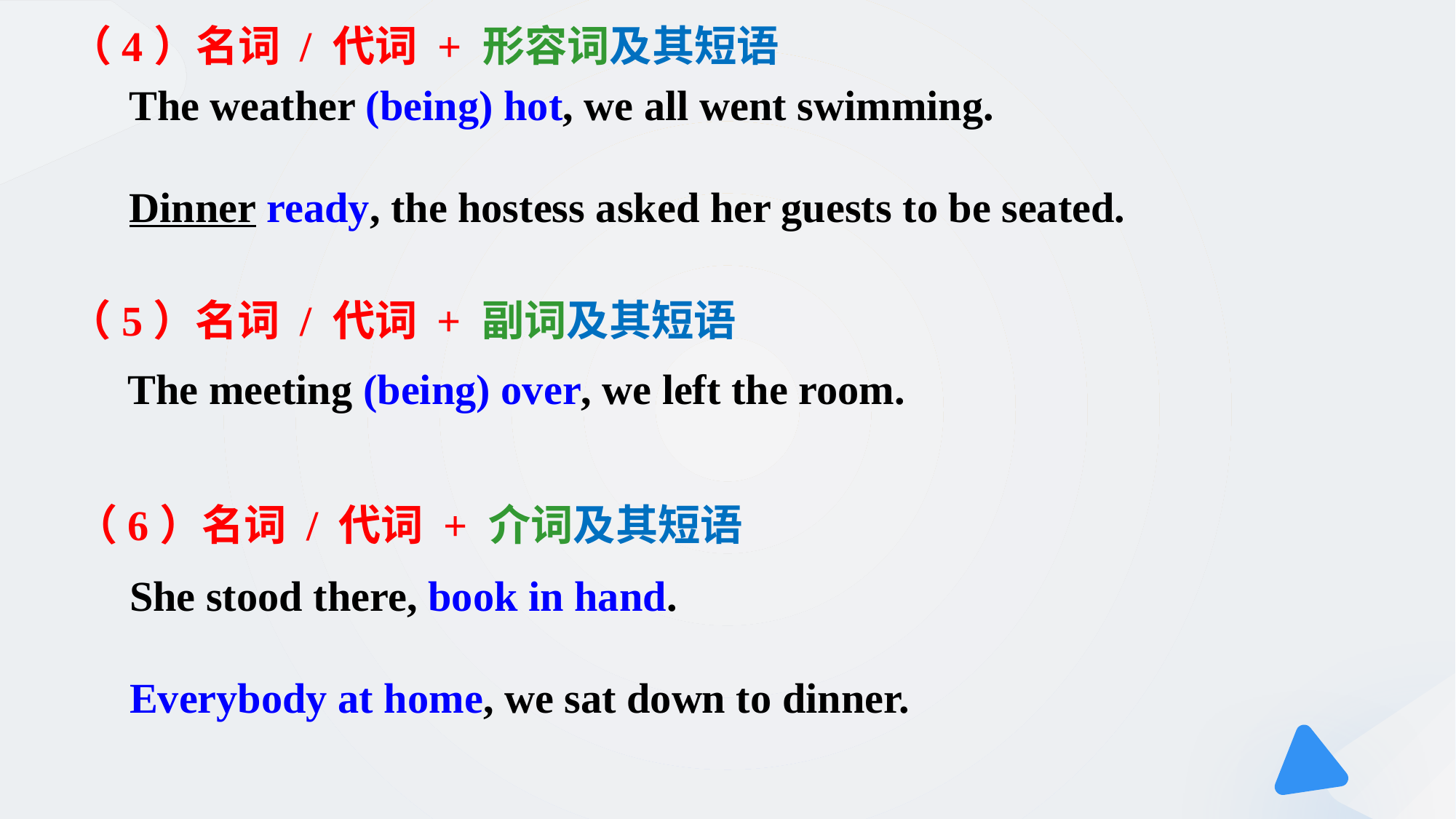

（4）名词 / 代词 + 形容词及其短语
The weather (being) hot, we all went swimming.
Dinner ready, the hostess asked her guests to be seated.
（5）名词 / 代词 + 副词及其短语
The meeting (being) over, we left the room.
（6）名词 / 代词 + 介词及其短语
She stood there, book in hand.
Everybody at home, we sat down to dinner.